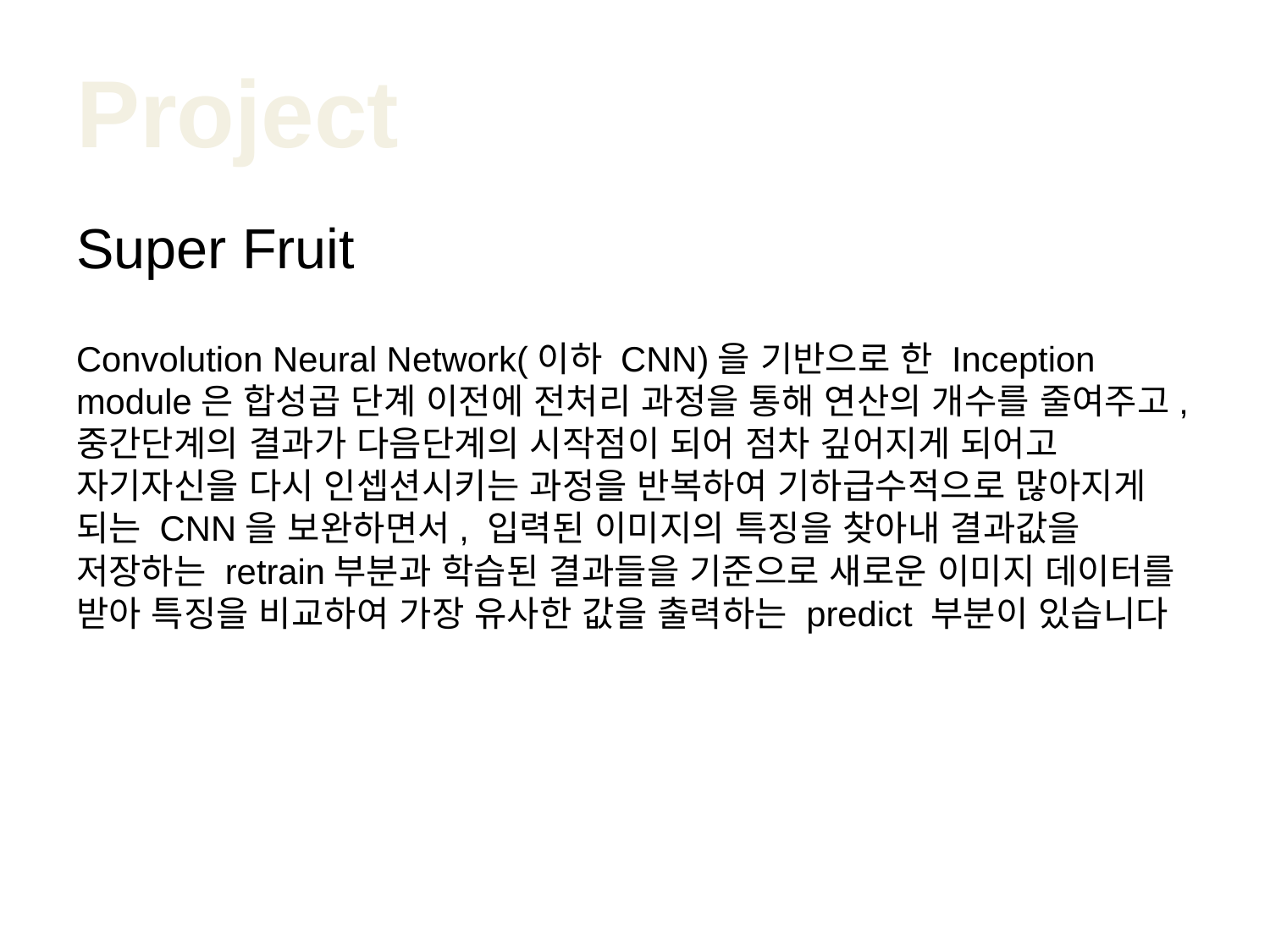

Project
Super Fruit

Convolution Neural Network(이하 CNN)을 기반으로 한 Inception module은 합성곱 단계 이전에 전처리 과정을 통해 연산의 개수를 줄여주고, 중간단계의 결과가 다음단계의 시작점이 되어 점차 깊어지게 되어고 자기자신을 다시 인셉션시키는 과정을 반복하여 기하급수적으로 많아지게 되는 CNN을 보완하면서, 입력된 이미지의 특징을 찾아내 결과값을 저장하는 retrain부분과 학습된 결과들을 기준으로 새로운 이미지 데이터를 받아 특징을 비교하여 가장 유사한 값을 출력하는 predict 부분이 있습니다